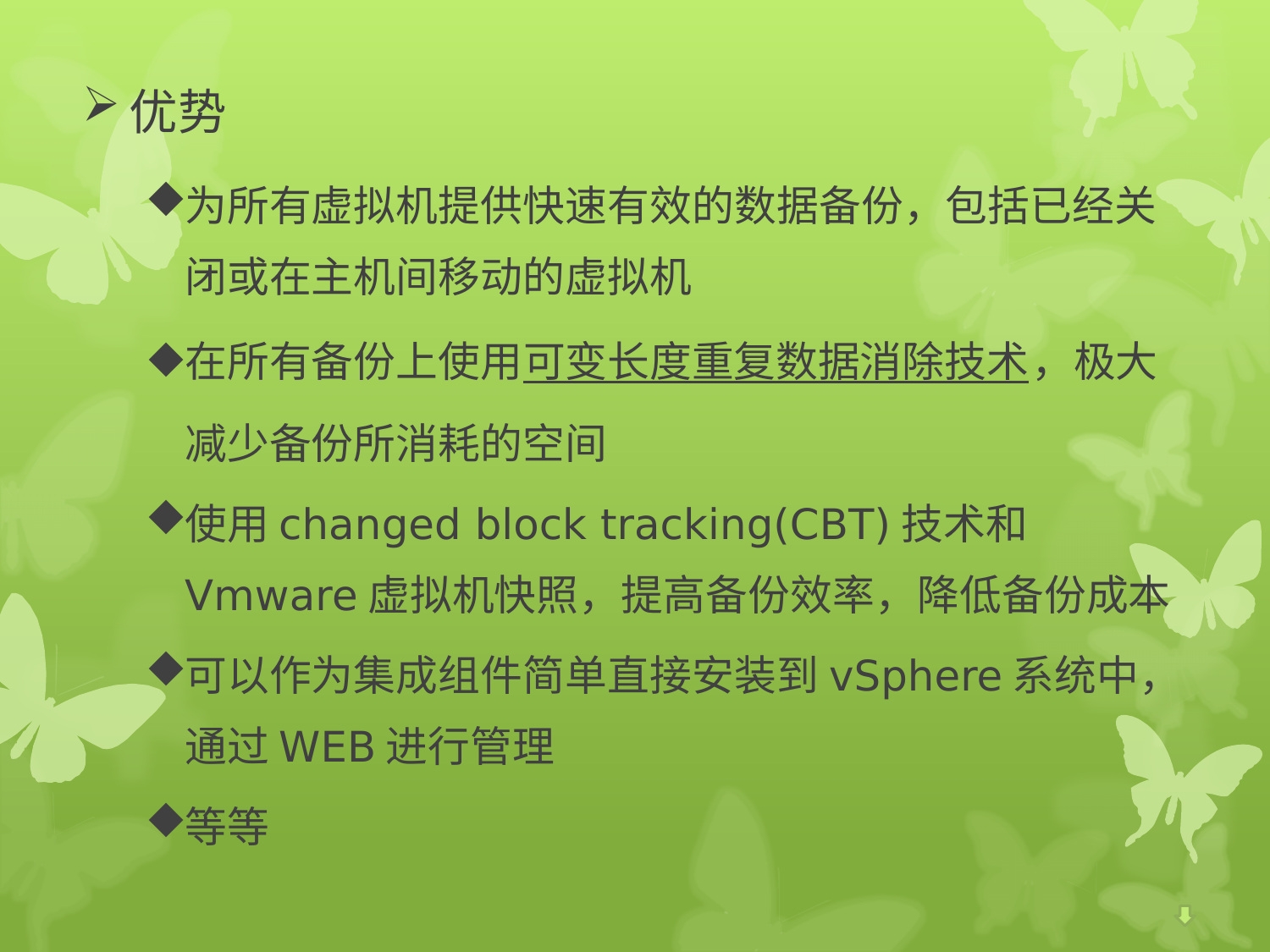

优势
为所有虚拟机提供快速有效的数据备份，包括已经关闭或在主机间移动的虚拟机
在所有备份上使用可变长度重复数据消除技术，极大减少备份所消耗的空间
使用changed block tracking(CBT)技术和Vmware虚拟机快照，提高备份效率，降低备份成本
可以作为集成组件简单直接安装到vSphere系统中，通过WEB进行管理
等等